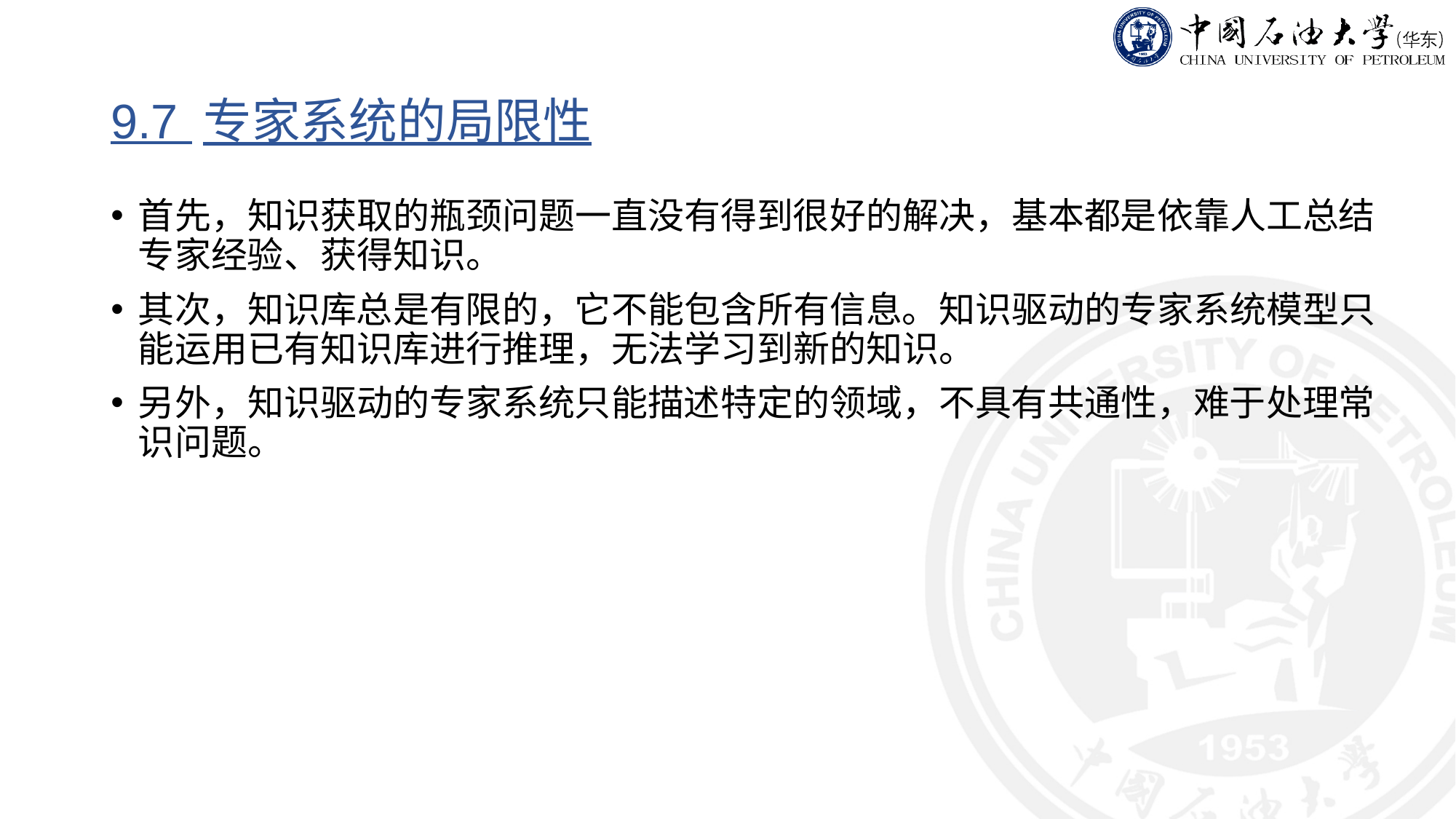

# 9.7 专家系统的局限性
首先，知识获取的瓶颈问题一直没有得到很好的解决，基本都是依靠人工总结专家经验、获得知识。
其次，知识库总是有限的，它不能包含所有信息。知识驱动的专家系统模型只能运用已有知识库进行推理，无法学习到新的知识。
另外，知识驱动的专家系统只能描述特定的领域，不具有共通性，难于处理常识问题。